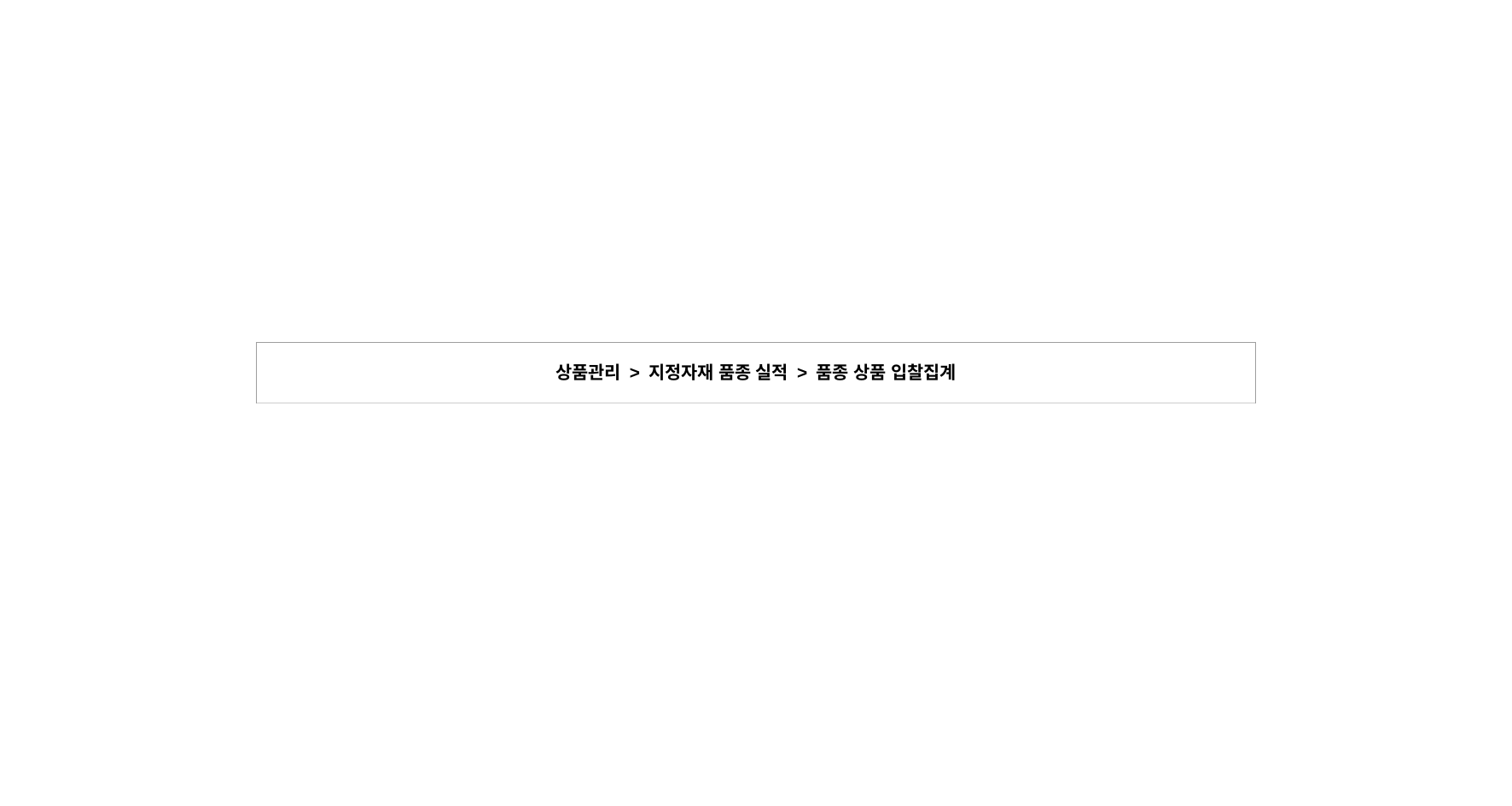

| 상품관리 > 지정자재 품종 실적 > 품종 상품 입찰집계 |
| --- |